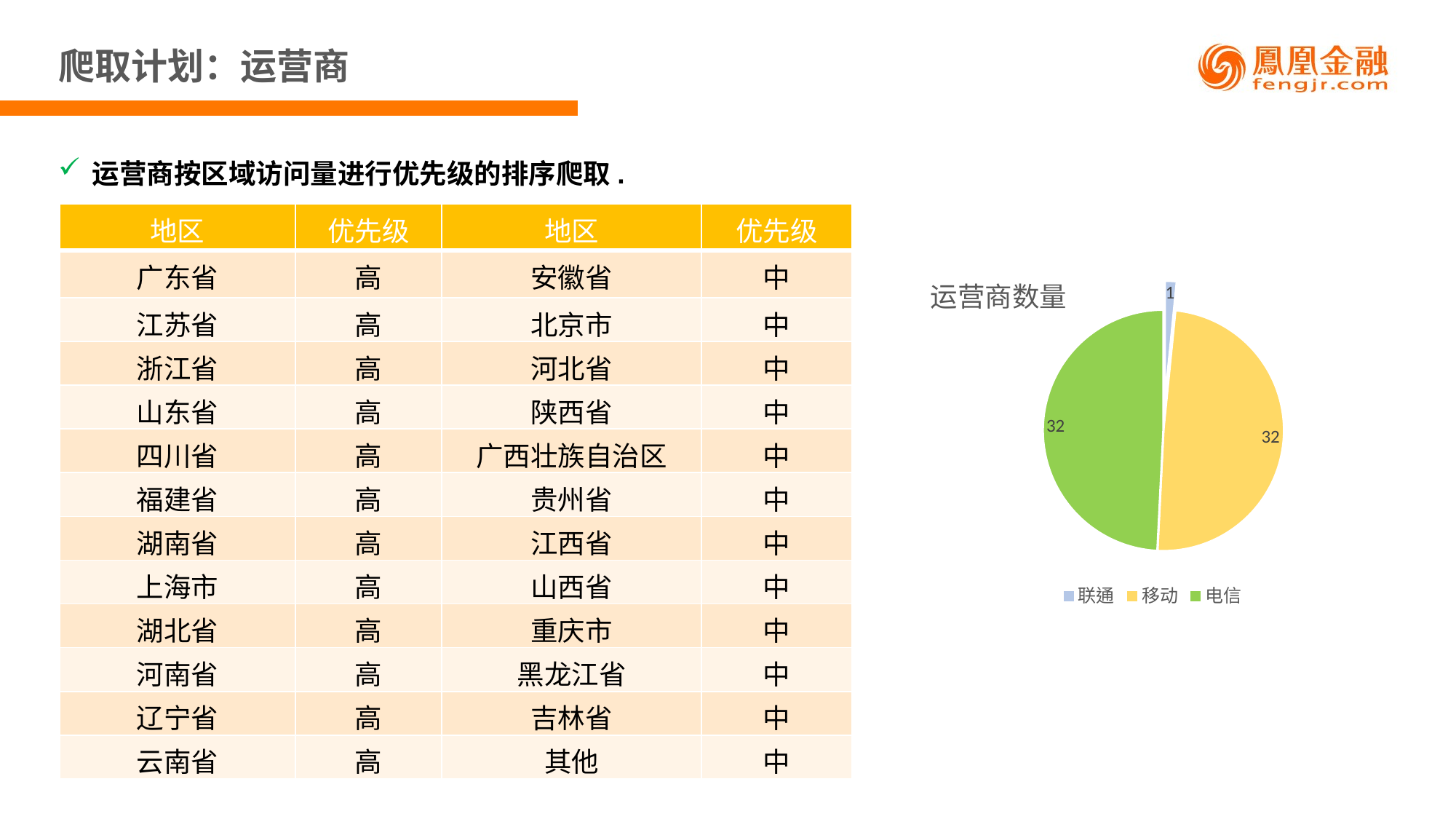

爬取计划：运营商
运营商按区域访问量进行优先级的排序爬取.
| 地区 | 优先级 | 地区 | 优先级 |
| --- | --- | --- | --- |
| 广东省 | 高 | 安徽省 | 中 |
| 江苏省 | 高 | 北京市 | 中 |
| 浙江省 | 高 | 河北省 | 中 |
| 山东省 | 高 | 陕西省 | 中 |
| 四川省 | 高 | 广西壮族自治区 | 中 |
| 福建省 | 高 | 贵州省 | 中 |
| 湖南省 | 高 | 江西省 | 中 |
| 上海市 | 高 | 山西省 | 中 |
| 湖北省 | 高 | 重庆市 | 中 |
| 河南省 | 高 | 黑龙江省 | 中 |
| 辽宁省 | 高 | 吉林省 | 中 |
| 云南省 | 高 | 其他 | 中 |

### Chart: 运营商数量

| Category | 数量 |
|---|---|
| 联通 | 1.0 |
| 移动 | 31.0 |
| 电信 | 31.0 |